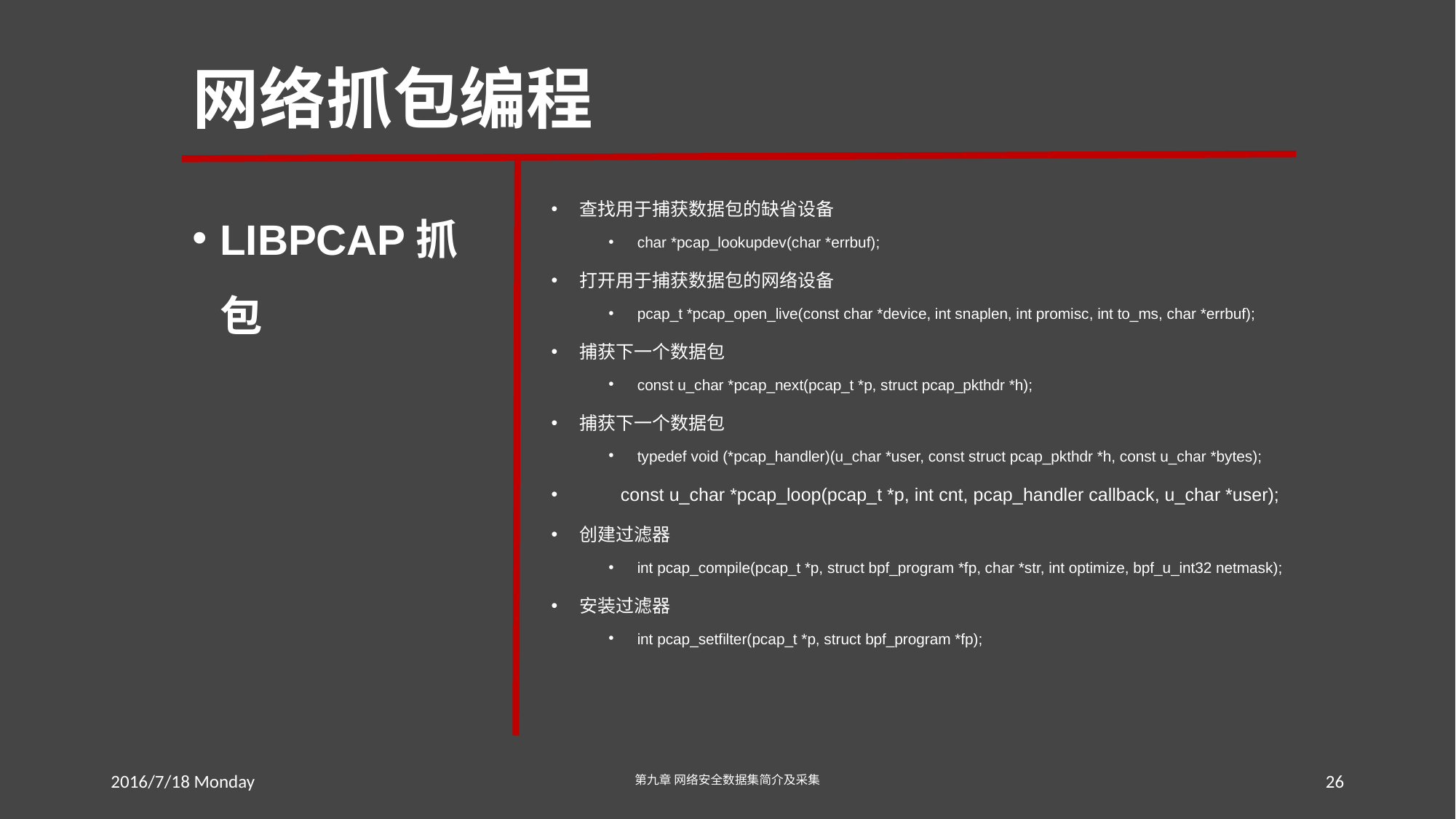

# 网络抓包编程
LIBPCAP抓包
查找用于捕获数据包的缺省设备
char *pcap_lookupdev(char *errbuf);
打开用于捕获数据包的网络设备
pcap_t *pcap_open_live(const char *device, int snaplen, int promisc, int to_ms, char *errbuf);
捕获下一个数据包
const u_char *pcap_next(pcap_t *p, struct pcap_pkthdr *h);
捕获下一个数据包
typedef void (*pcap_handler)(u_char *user, const struct pcap_pkthdr *h, const u_char *bytes);
        const u_char *pcap_loop(pcap_t *p, int cnt, pcap_handler callback, u_char *user);
创建过滤器
int pcap_compile(pcap_t *p, struct bpf_program *fp, char *str, int optimize, bpf_u_int32 netmask);
安装过滤器
int pcap_setfilter(pcap_t *p, struct bpf_program *fp);
2016/7/18 Monday
第九章 网络安全数据集简介及采集
26